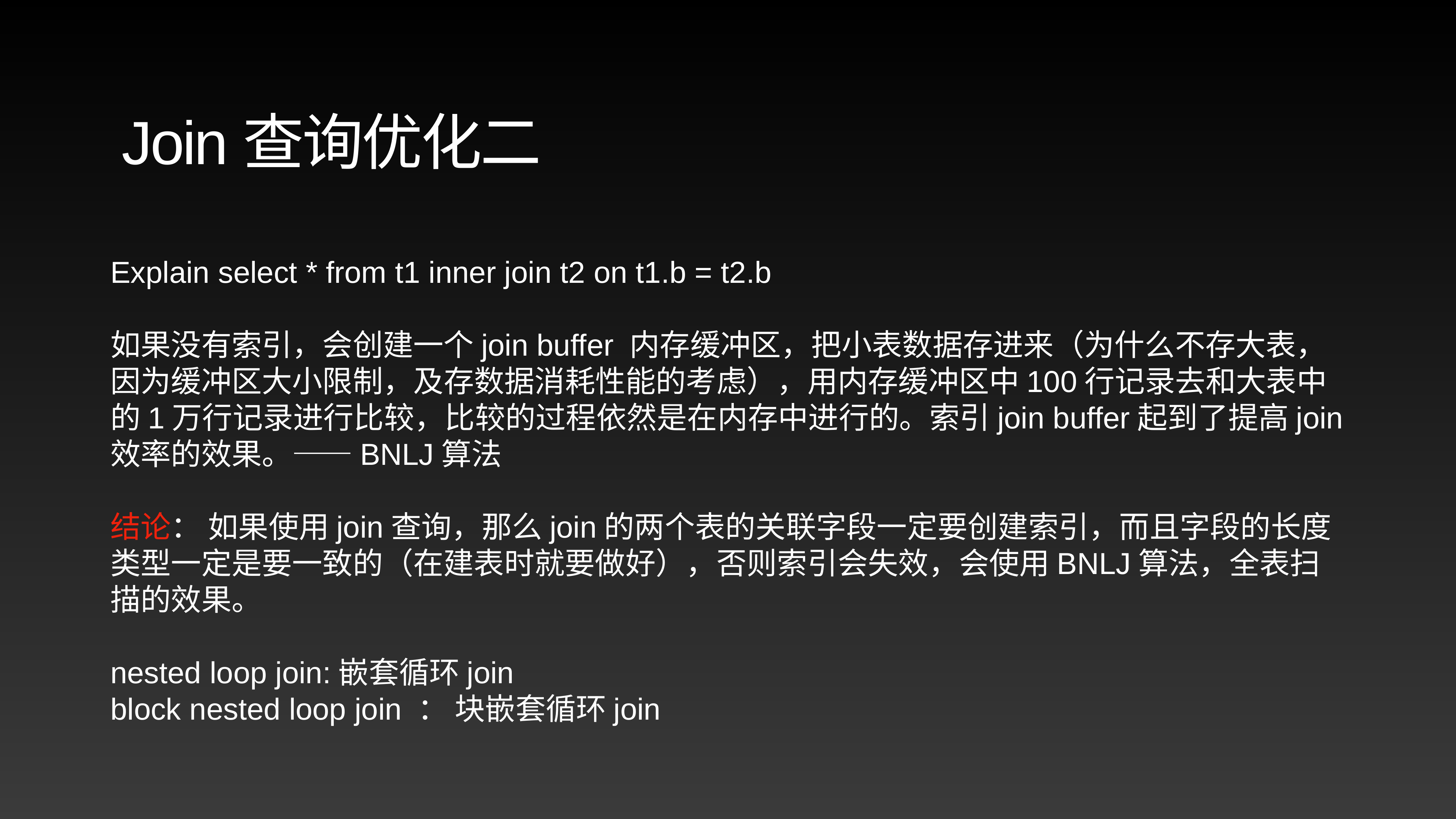

Join查询优化二
Explain select * from t1 inner join t2 on t1.b = t2.b

如果没有索引，会创建一个join buffer 内存缓冲区，把小表数据存进来（为什么不存大表，因为缓冲区大小限制，及存数据消耗性能的考虑），用内存缓冲区中100行记录去和大表中的1万行记录进行比较，比较的过程依然是在内存中进行的。索引join buffer起到了提高join效率的效果。——BNLJ算法

结论： 如果使用join查询，那么join的两个表的关联字段一定要创建索引，而且字段的长度 类型一定是要一致的（在建表时就要做好），否则索引会失效，会使用BNLJ算法，全表扫描的效果。

nested loop join:嵌套循环join
block nested loop join ： 块嵌套循环join